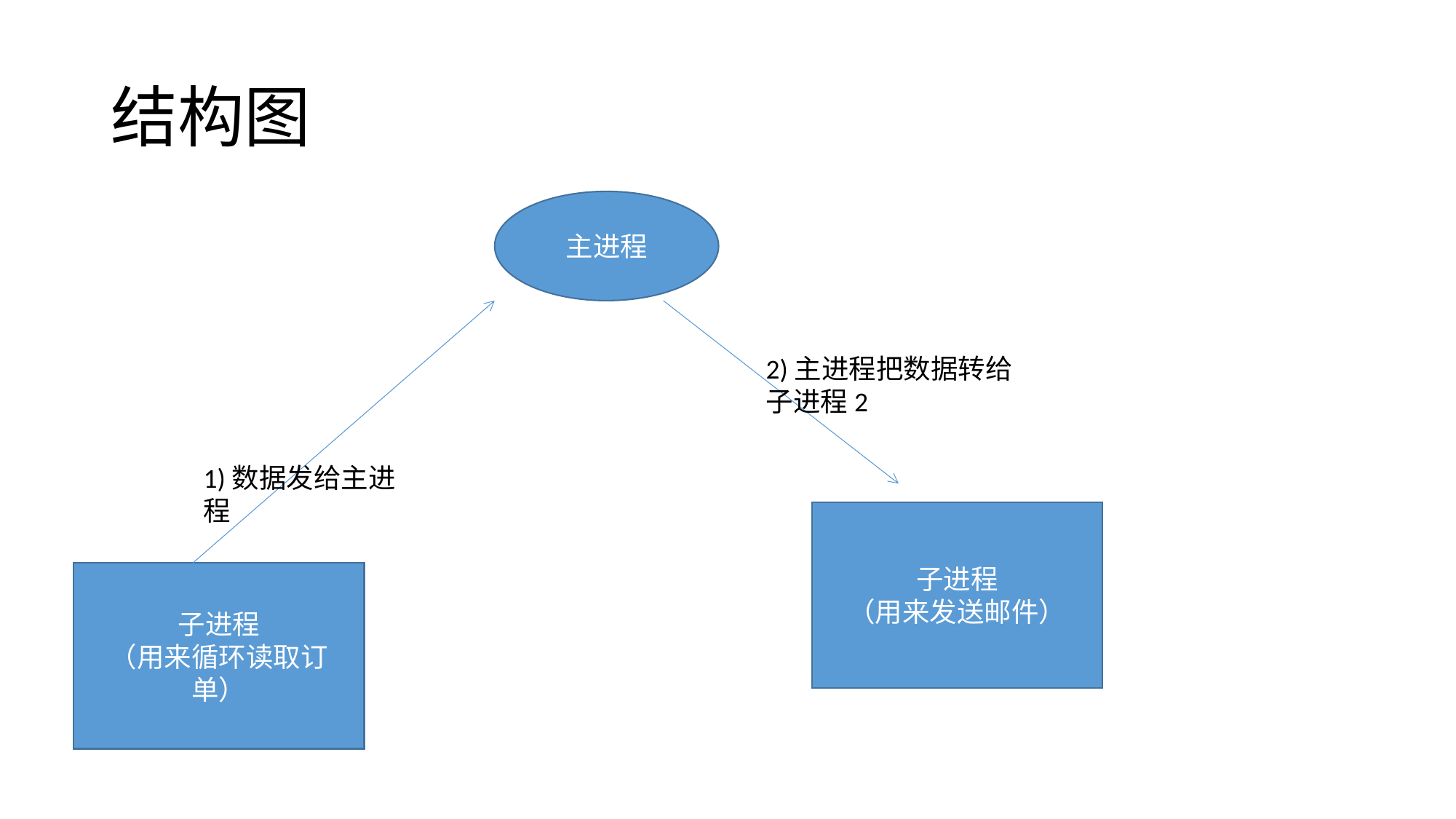

# 结构图
主进程
2)主进程把数据转给子进程2
1)数据发给主进程
子进程
（用来发送邮件）
子进程
（用来循环读取订单）